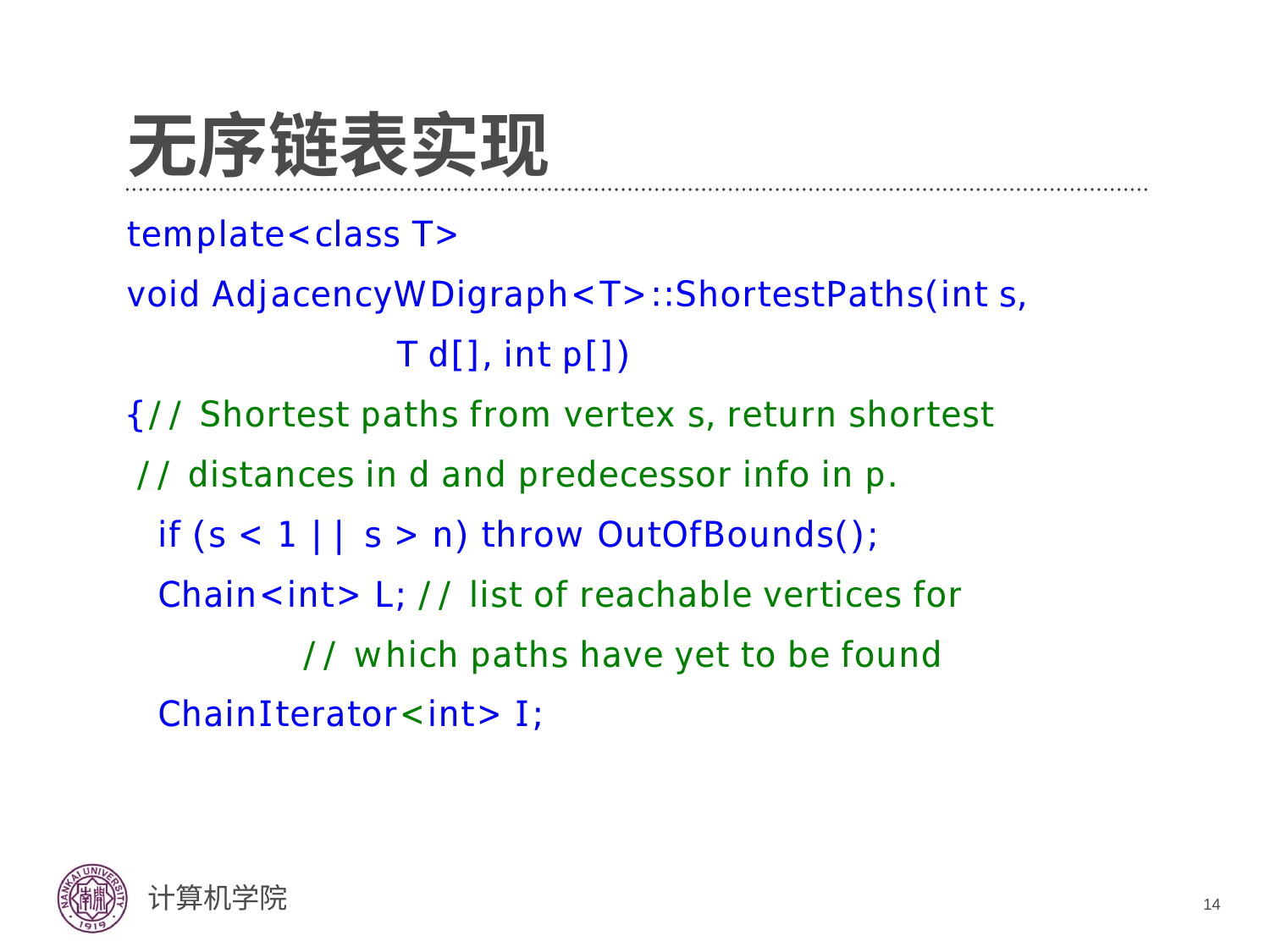

# 无序链表实现
template<class T>
void AdjacencyWDigraph<T>::ShortestPaths(int s,
                          T d[], int p[])
{// Shortest paths from vertex s, return shortest
 // distances in d and predecessor info in p.
   if (s < 1 || s > n) throw OutOfBounds();
   Chain<int> L; // list of reachable vertices for
                 // which paths have yet to be found
   ChainIterator<int> I;

14